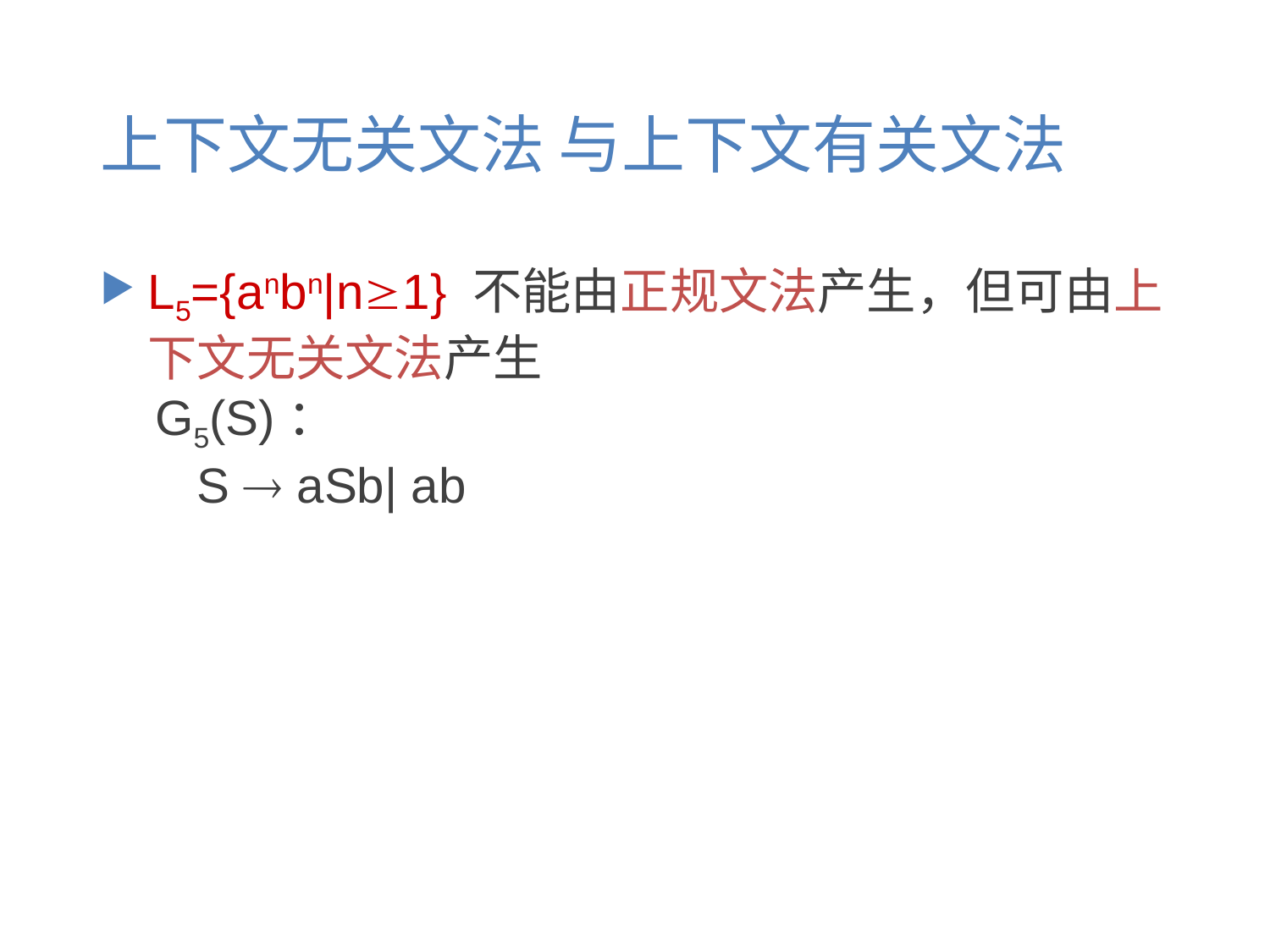

# 上下文无关文法 与上下文有关文法
L5={anbn|n≥1} 不能由正规文法产生，但可由上下文无关文法产生
    G5(S)：
       S → aSb| ab